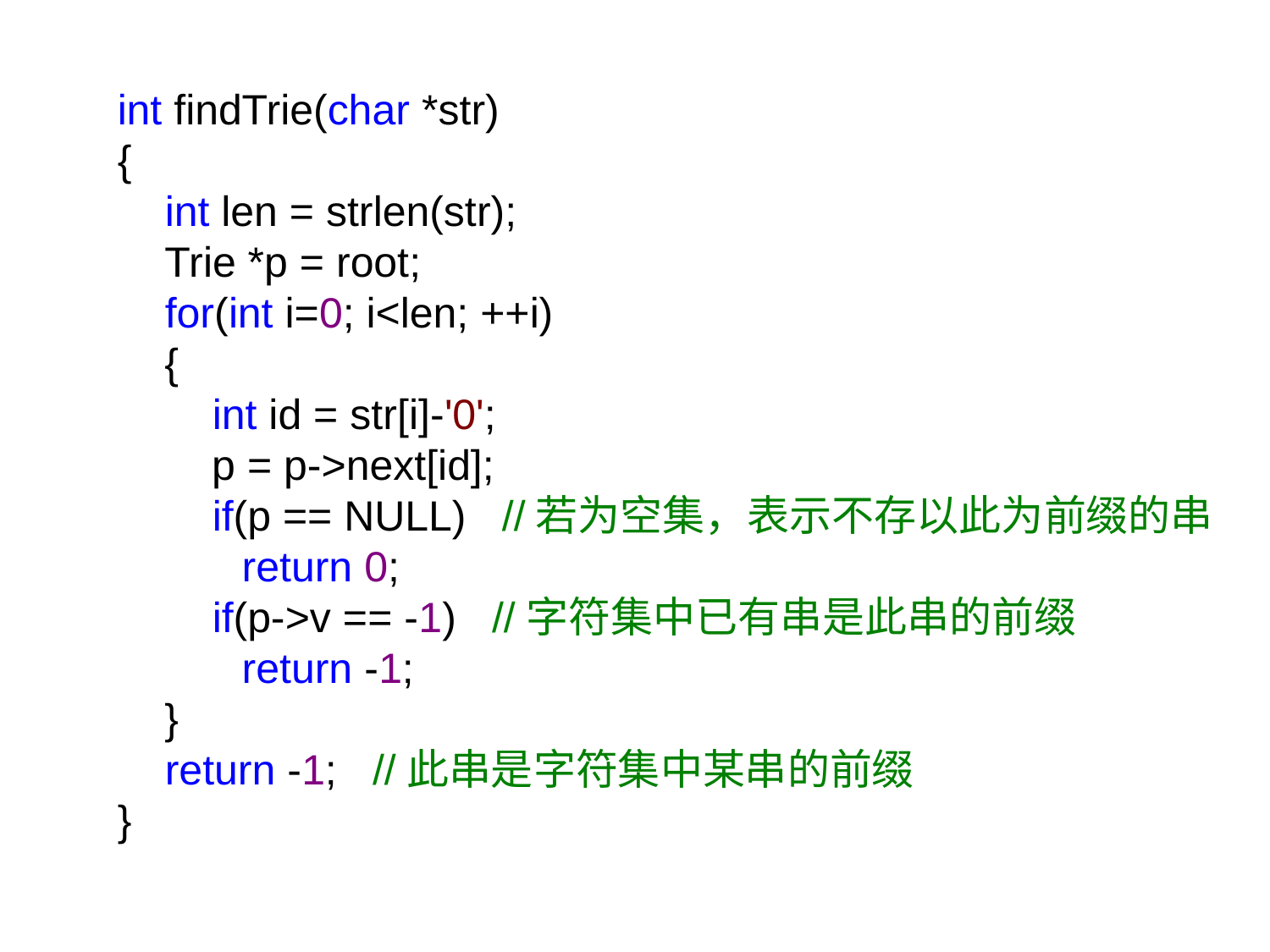

int findTrie(char *str)
{
    int len = strlen(str);
    Trie *p = root;
    for(int i=0; i<len; ++i)
    {
        int id = str[i]-'0';
        p = p->next[id];
        if(p == NULL)   //若为空集，表示不存以此为前缀的串
            return 0;
        if(p->v == -1)   //字符集中已有串是此串的前缀
            return -1;
    }
    return -1;   //此串是字符集中某串的前缀
}